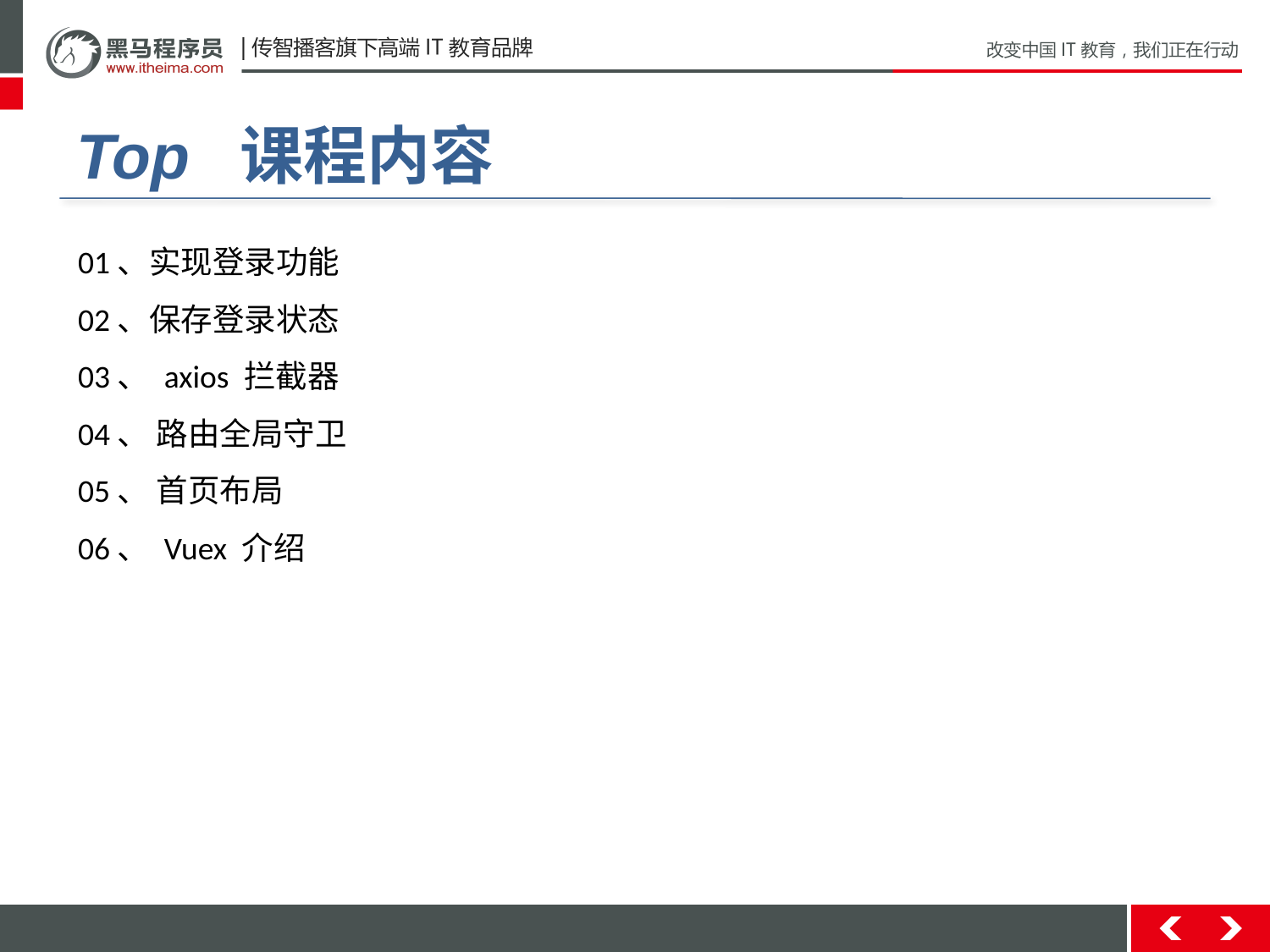

# Top  课程内容
01、实现登录功能
02、保存登录状态
03、 axios 拦截器
04、 路由全局守卫
05、 首页布局
06、 Vuex 介绍